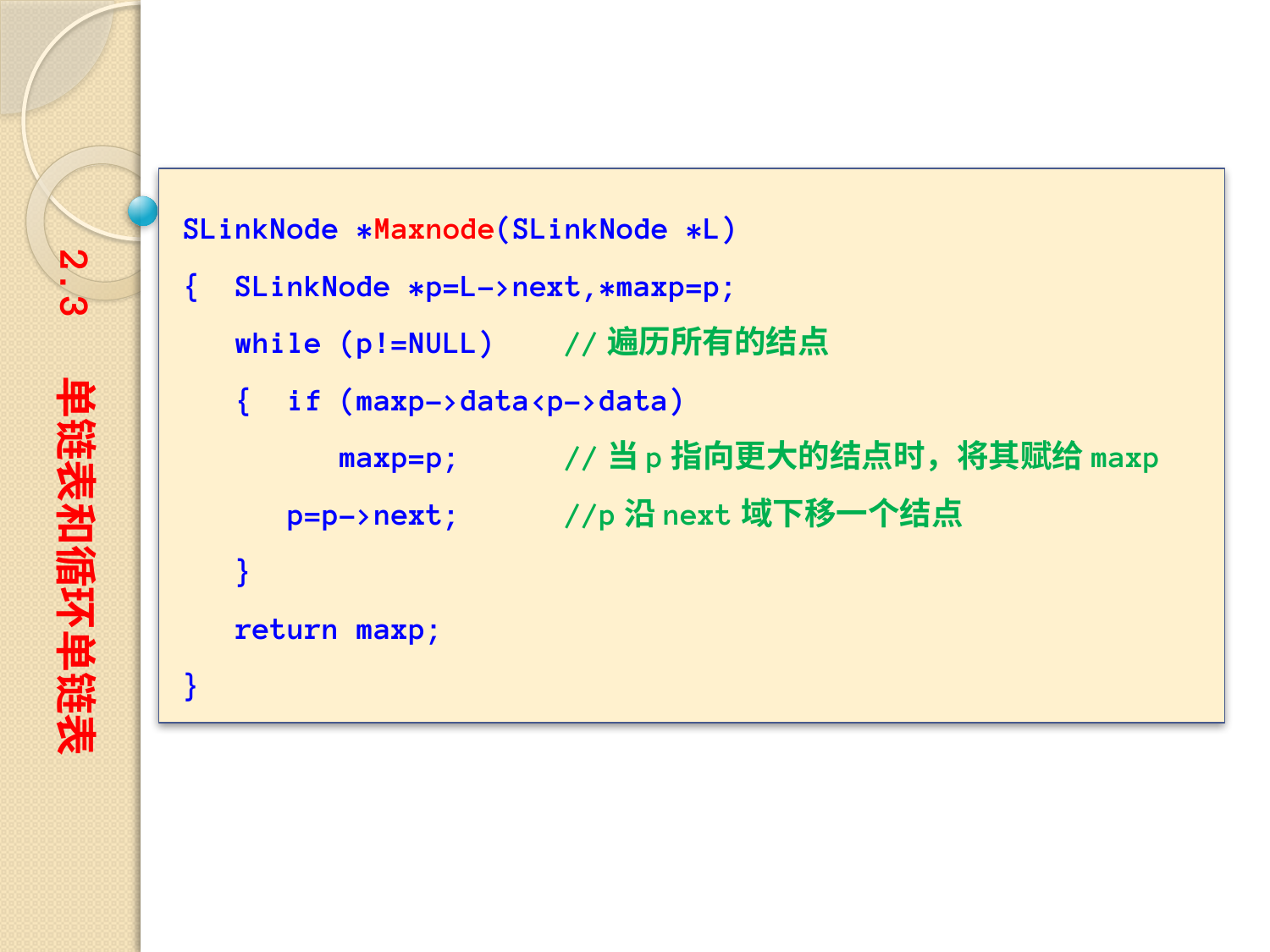

SLinkNode *Maxnode(SLinkNode *L)
{  SLinkNode *p=L->next,*maxp=p;
   while (p!=NULL)	//遍历所有的结点
   {  if (maxp->data<p->data)
         maxp=p;	//当p指向更大的结点时，将其赋给maxp
      p=p->next;	//p沿next域下移一个结点
   }
   return maxp;
}
2.3  单链表和循环单链表